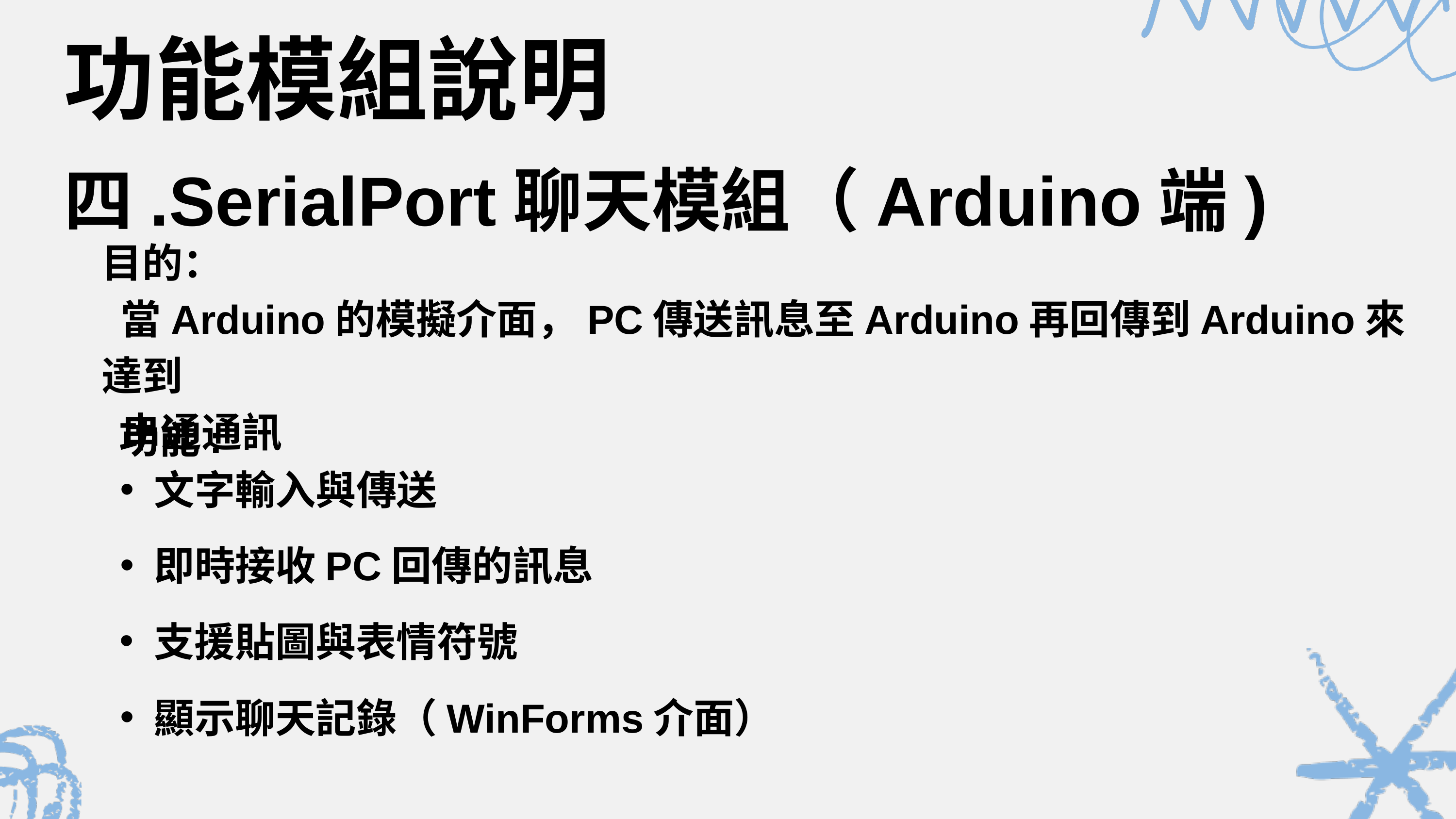

功能模組說明
四.SerialPort聊天模組（Arduino端)
目的：
 當Arduino的模擬介面，PC傳送訊息至Arduino再回傳到Arduino來達到
 串通通訊
功能:
文字輸入與傳送
即時接收PC回傳的訊息
支援貼圖與表情符號
顯示聊天記錄（WinForms介面）